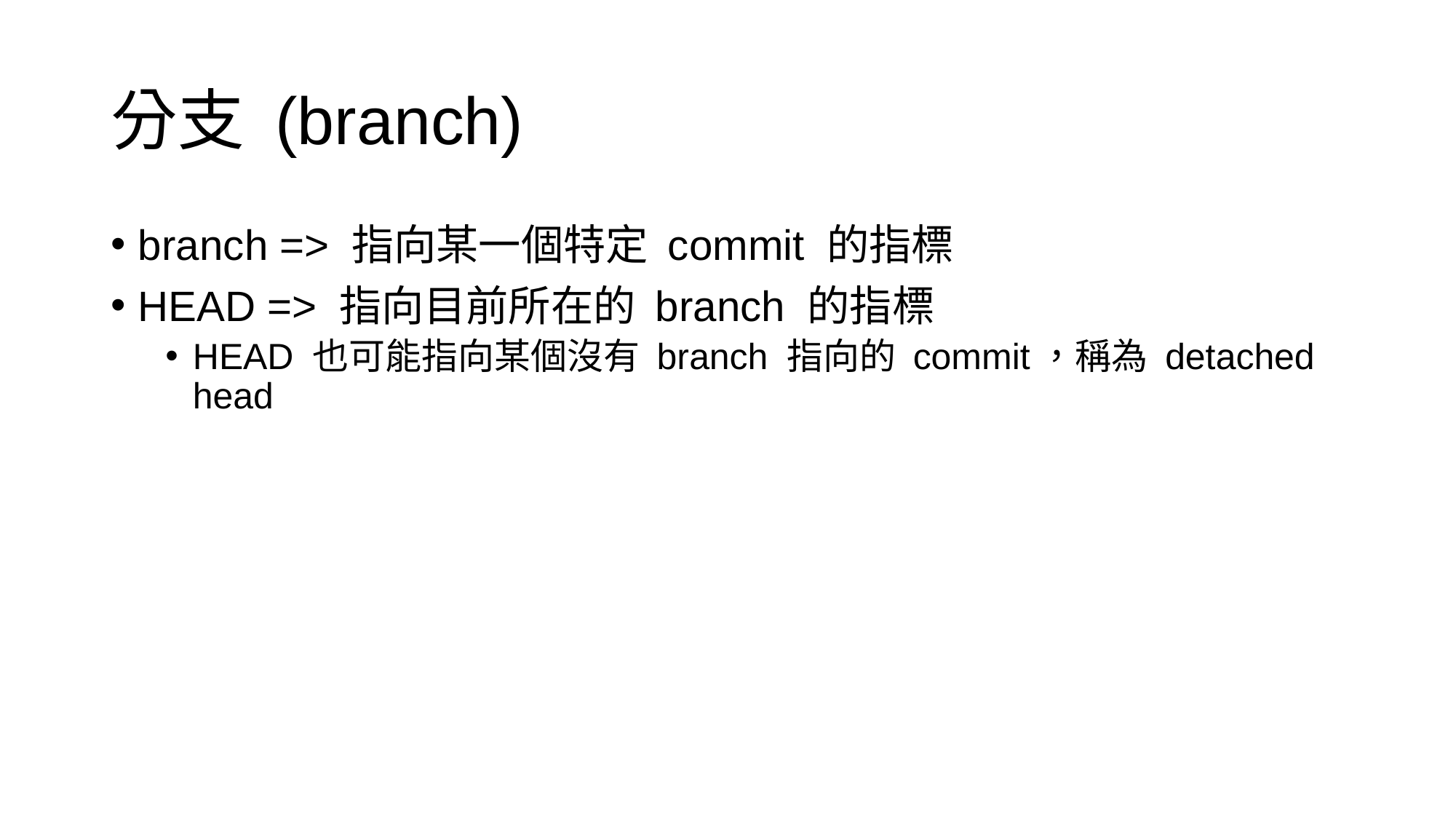

# 分支 (branch)
branch => 指向某一個特定 commit 的指標
HEAD => 指向目前所在的 branch 的指標
HEAD 也可能指向某個沒有 branch 指向的 commit，稱為 detached head